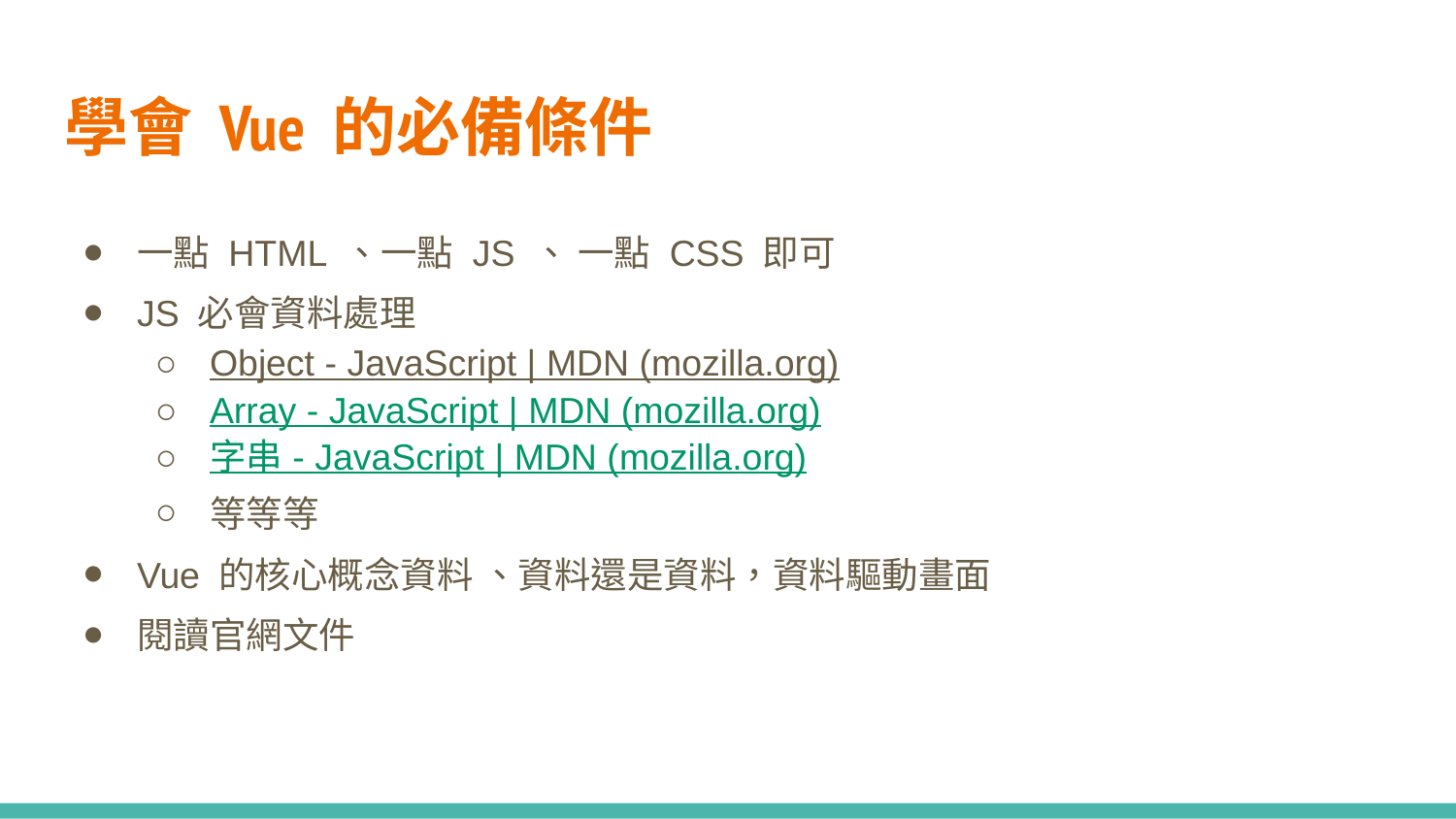

# 學會 Vue 的必備條件
一點 HTML 、一點 JS 、 一點 CSS 即可
JS 必會資料處理
Object - JavaScript | MDN (mozilla.org)
Array - JavaScript | MDN (mozilla.org)
字串 - JavaScript | MDN (mozilla.org)
等等等
Vue 的核心概念資料 、資料還是資料，資料驅動畫面
閱讀官網文件